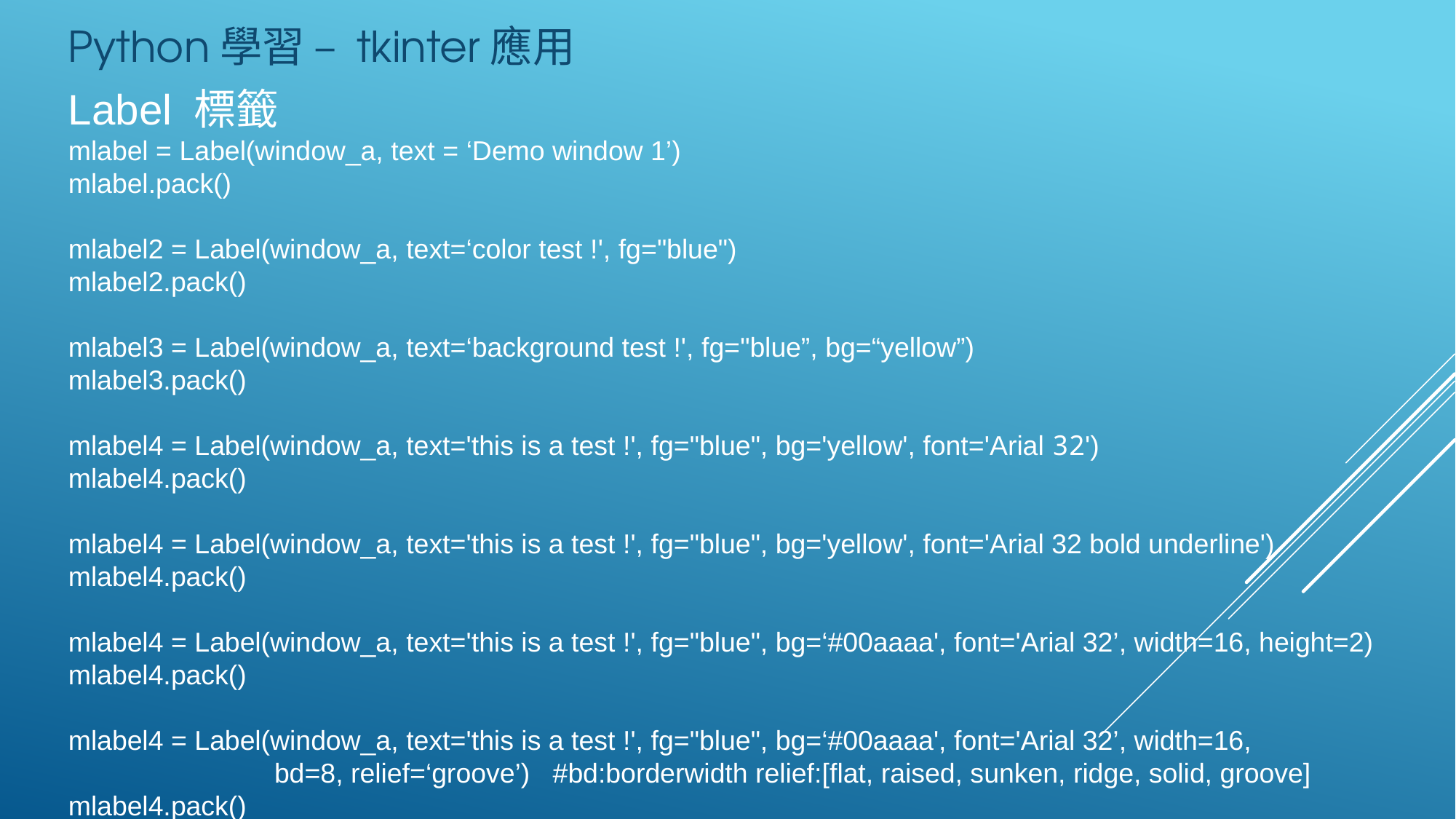

Python學習 – tkinter應用
Label 標籤
mlabel = Label(window_a, text = ‘Demo window 1’)
mlabel.pack()

mlabel2 = Label(window_a, text=‘color test !', fg="blue")
mlabel2.pack()

mlabel3 = Label(window_a, text=‘background test !', fg="blue”, bg=“yellow”)
mlabel3.pack()

mlabel4 = Label(window_a, text='this is a test !', fg="blue", bg='yellow', font='Arial 32')
mlabel4.pack()

mlabel4 = Label(window_a, text='this is a test !', fg="blue", bg='yellow', font='Arial 32 bold underline')
mlabel4.pack()

mlabel4 = Label(window_a, text='this is a test !', fg="blue", bg=‘#00aaaa', font='Arial 32’, width=16, height=2)
mlabel4.pack()

mlabel4 = Label(window_a, text='this is a test !', fg="blue", bg=‘#00aaaa', font='Arial 32’, width=16,
                           bd=8, relief=‘groove’)   #bd:borderwidth relief:[flat, raised, sunken, ridge, solid, groove]
mlabel4.pack()